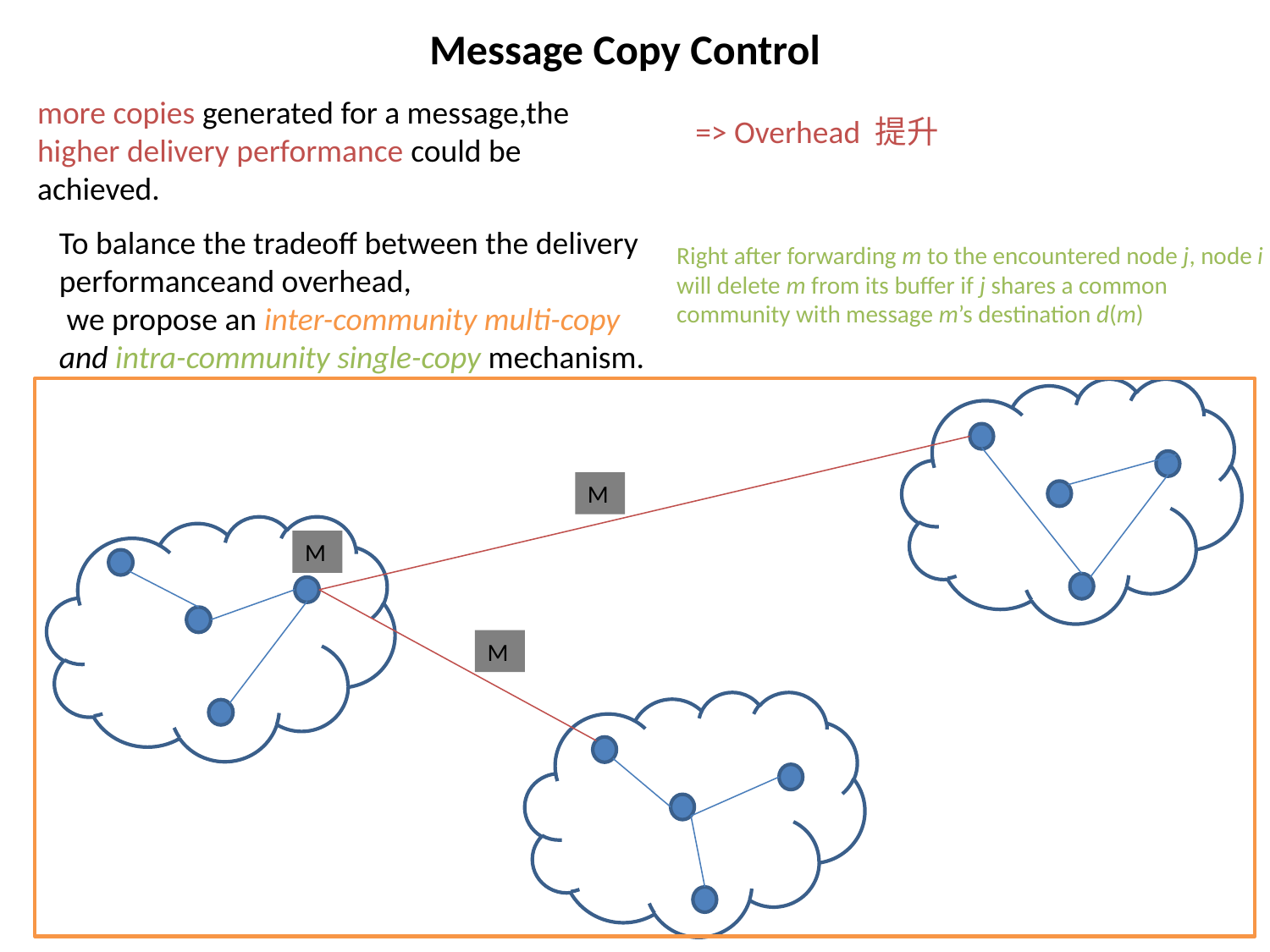

Message Copy Control
more copies generated for a message,the higher delivery performance could be achieved.
=> Overhead 提升
To balance the tradeoff between the delivery performanceand overhead,
 we propose an inter-community multi-copy and intra-community single-copy mechanism.
Right after forwarding m to the encountered node j, node i will delete m from its buffer if j shares a common community with message m’s destination d(m)

M

M

M